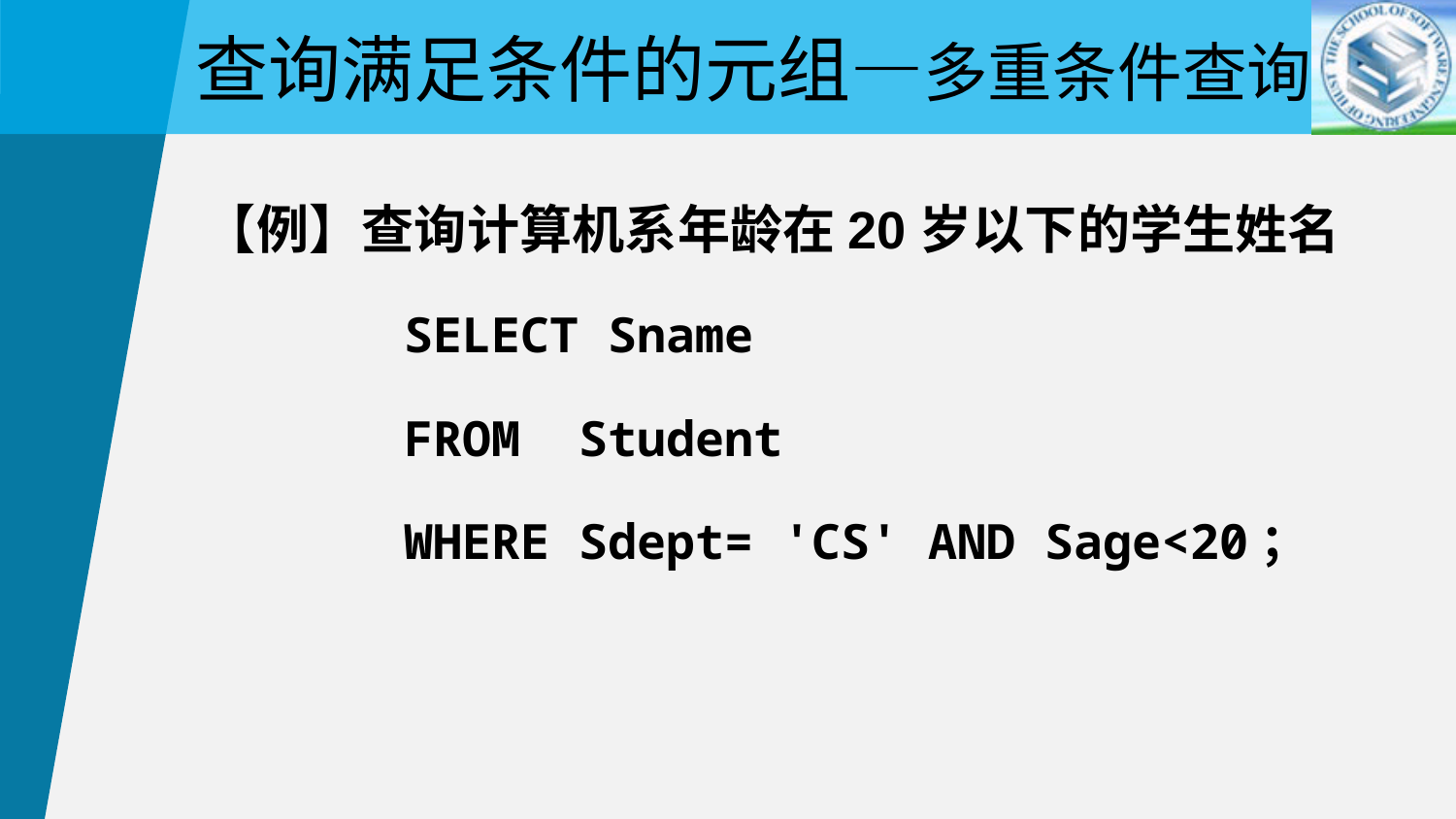

查询满足条件的元组—多重条件查询
【例】查询计算机系年龄在20岁以下的学生姓名
		SELECT Sname
		FROM  Student
		WHERE Sdept= 'CS' AND Sage<20；